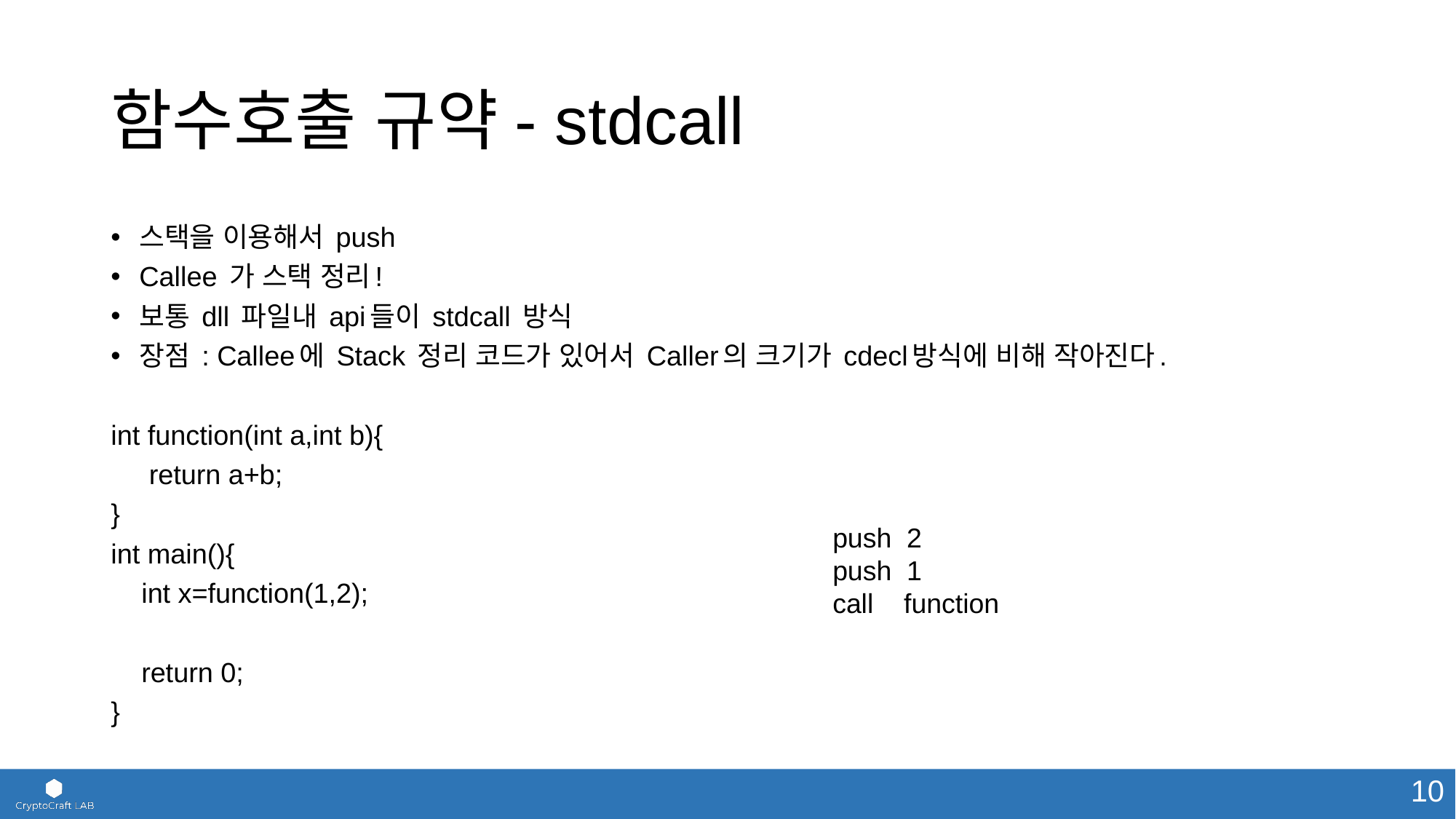

# 함수호출 규약- stdcall
스택을 이용해서 push
Callee 가 스택 정리!
보통 dll 파일내 api들이 stdcall 방식
장점 : Callee에 Stack 정리 코드가 있어서 Caller의 크기가 cdecl방식에 비해 작아진다.

int function(int a,int b){
     return a+b;
}
int main(){
    int x=function(1,2);

    return 0;
}

push  2
push  1
call    function